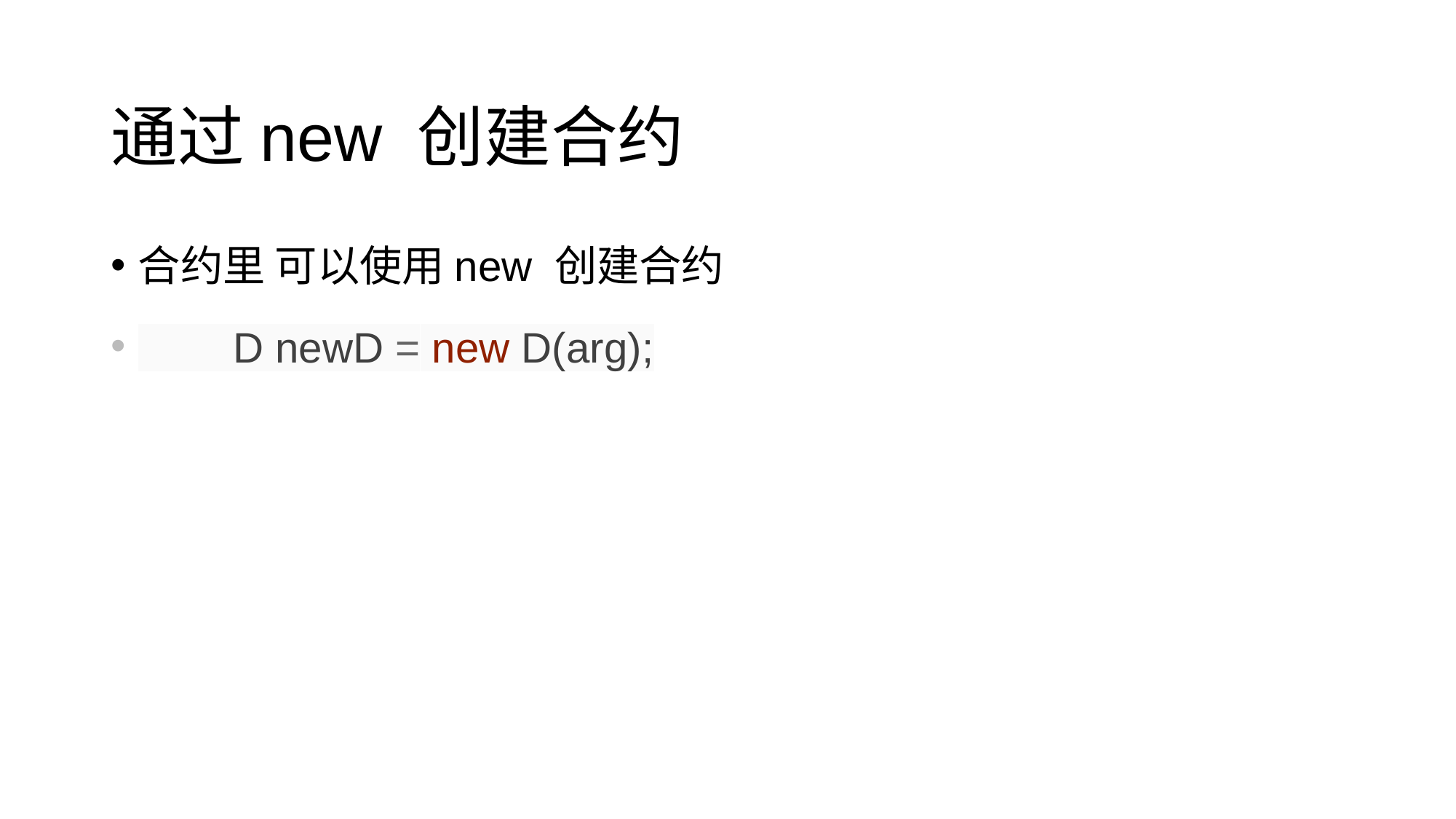

# 通过new 创建合约
合约里 可以使用new 创建合约
        D newD = new D(arg);